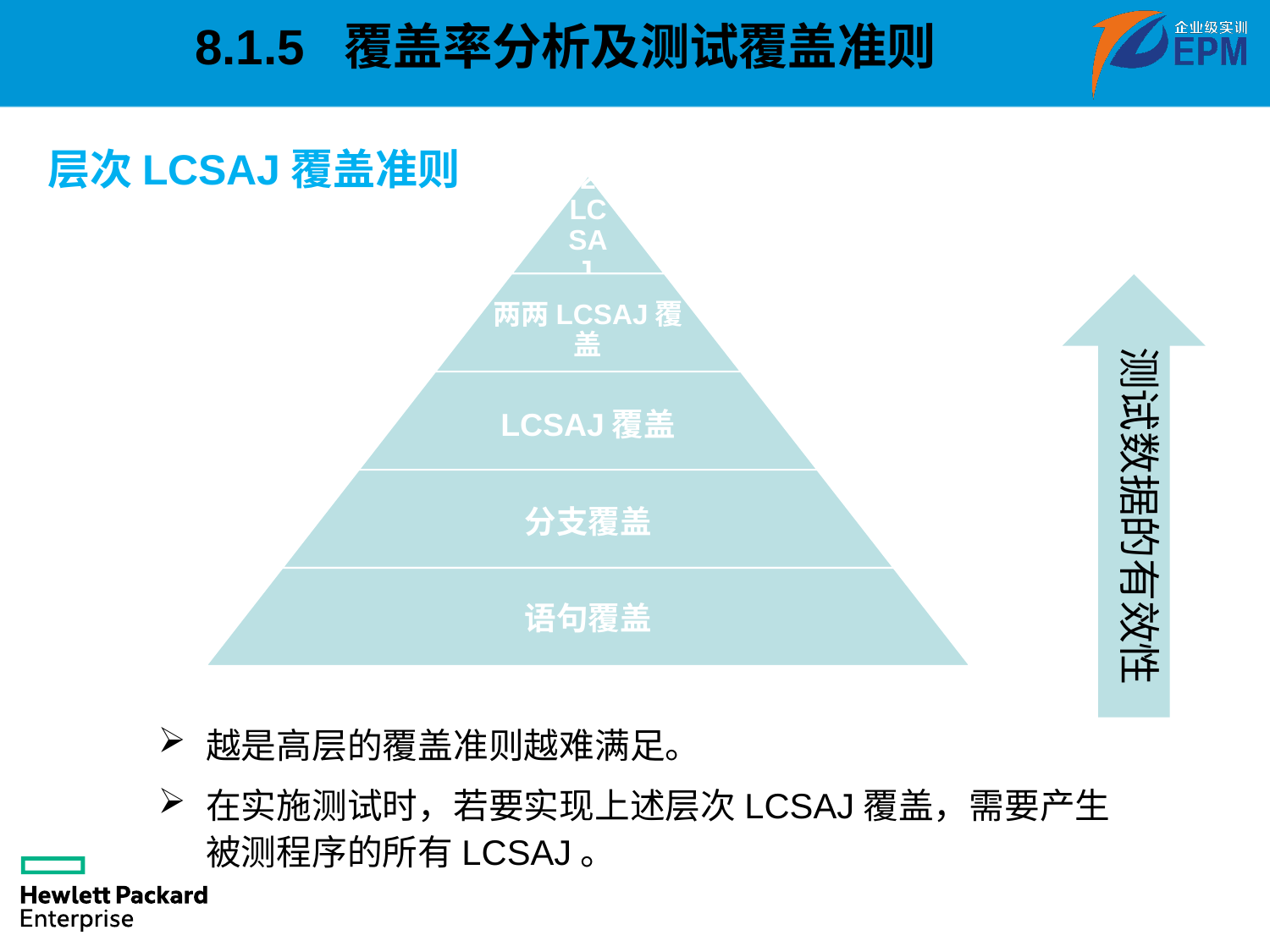

8.1.5  覆盖率分析及测试覆盖准则
层次LCSAJ覆盖准则

n+2 LCSAJ覆盖
两两LCSAJ覆盖
LCSAJ覆盖
分支覆盖
语句覆盖

测试数据的有效性
越是高层的覆盖准则越难满足。
在实施测试时，若要实现上述层次LCSAJ覆盖，需要产生被测程序的所有LCSAJ。